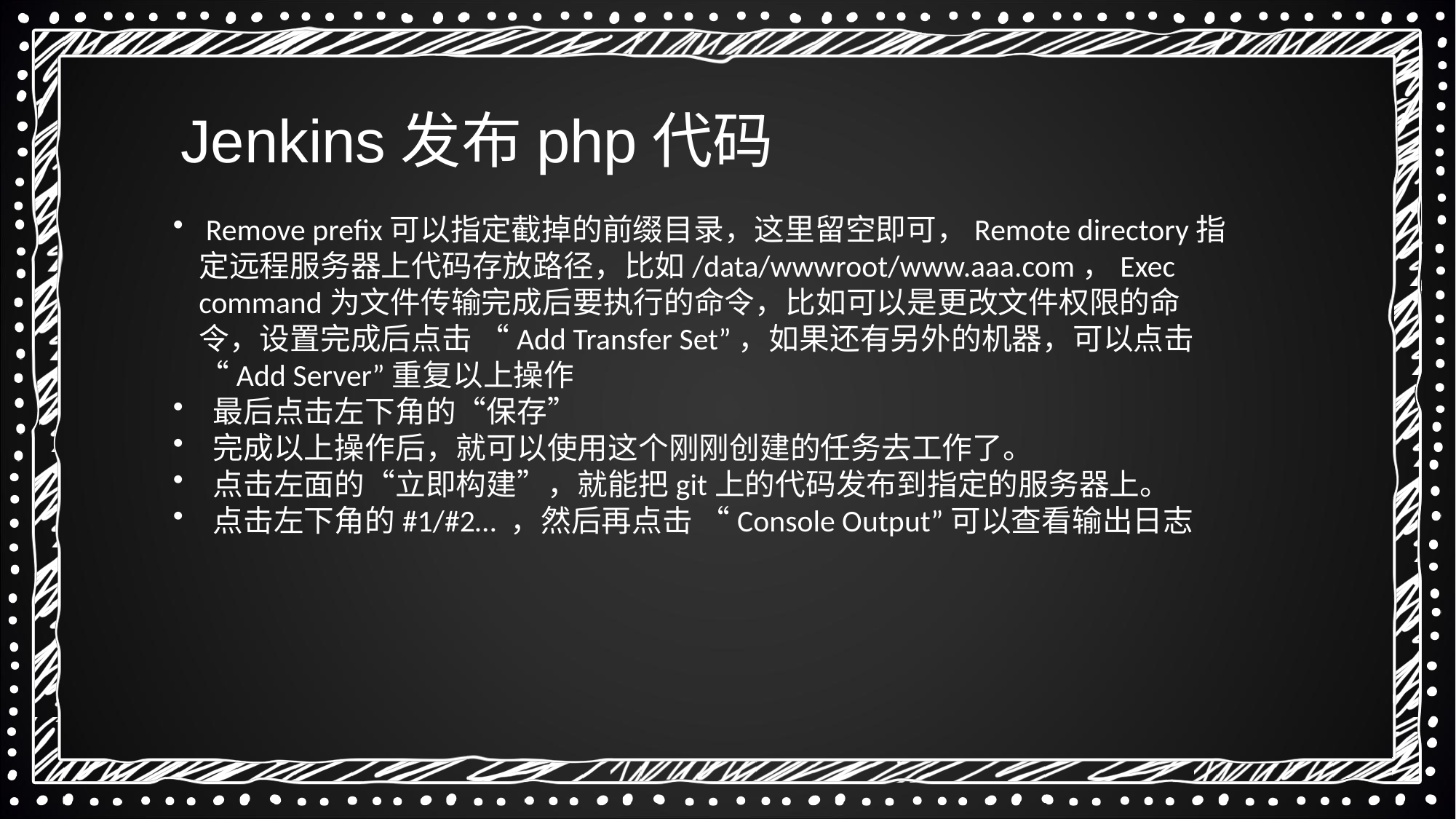

Jenkins发布php代码
 Remove prefix可以指定截掉的前缀目录，这里留空即可，Remote directory指定远程服务器上代码存放路径，比如/data/wwwroot/www.aaa.com，Exec command为文件传输完成后要执行的命令，比如可以是更改文件权限的命令，设置完成后点击 “Add Transfer Set”，如果还有另外的机器，可以点击 “Add Server”重复以上操作
 最后点击左下角的“保存”
 完成以上操作后，就可以使用这个刚刚创建的任务去工作了。
 点击左面的“立即构建”，就能把git上的代码发布到指定的服务器上。
 点击左下角的#1/#2… ，然后再点击 “Console Output”可以查看输出日志